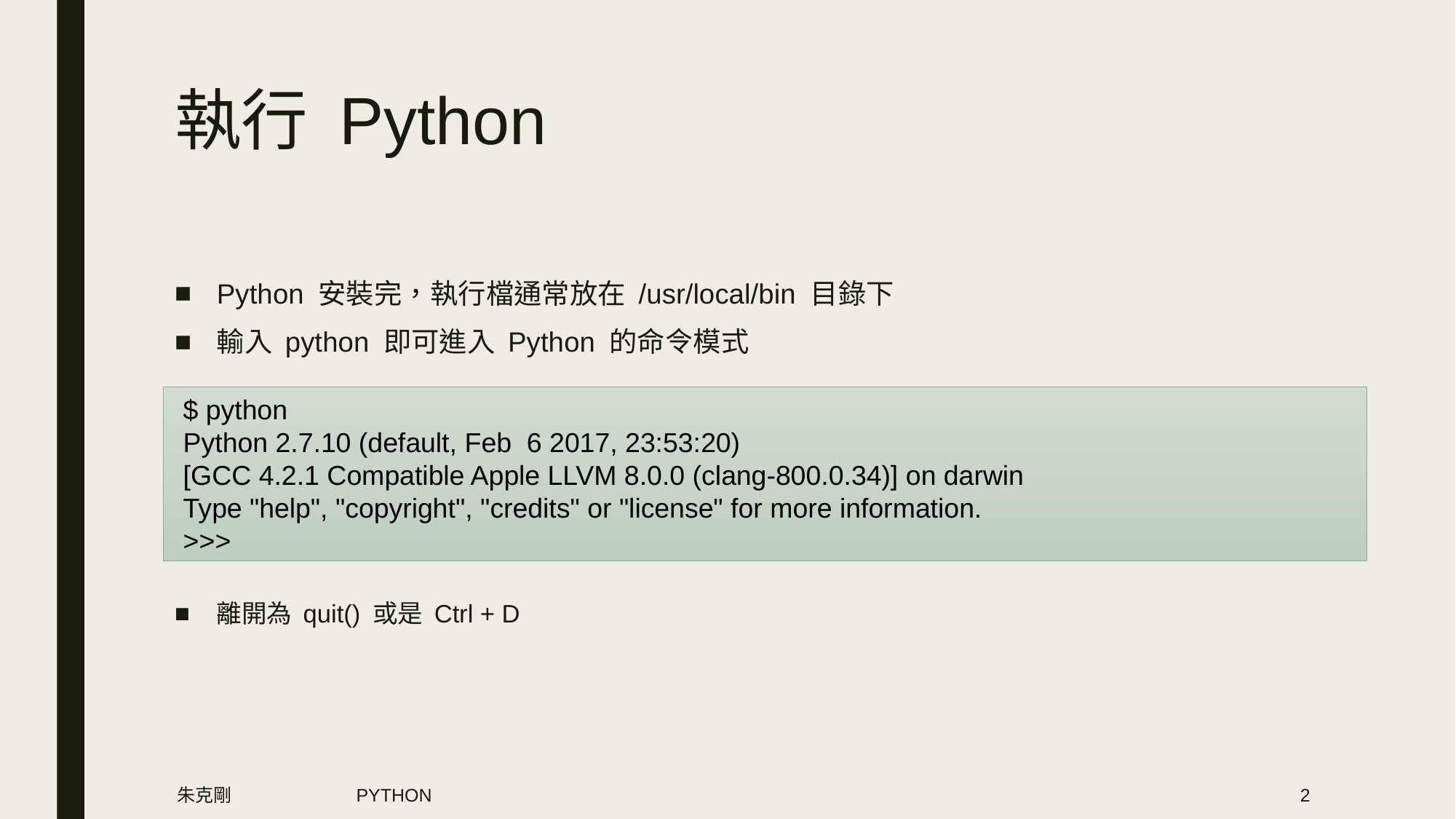

# 執行 Python
Python 安裝完，執行檔通常放在 /usr/local/bin 目錄下
輸入 python 即可進入 Python 的命令模式

離開為 quit() 或是 Ctrl + D
$ python
Python 2.7.10 (default, Feb  6 2017, 23:53:20)
[GCC 4.2.1 Compatible Apple LLVM 8.0.0 (clang-800.0.34)] on darwin
Type "help", "copyright", "credits" or "license" for more information.
>>>
朱克剛
PYTHON
2